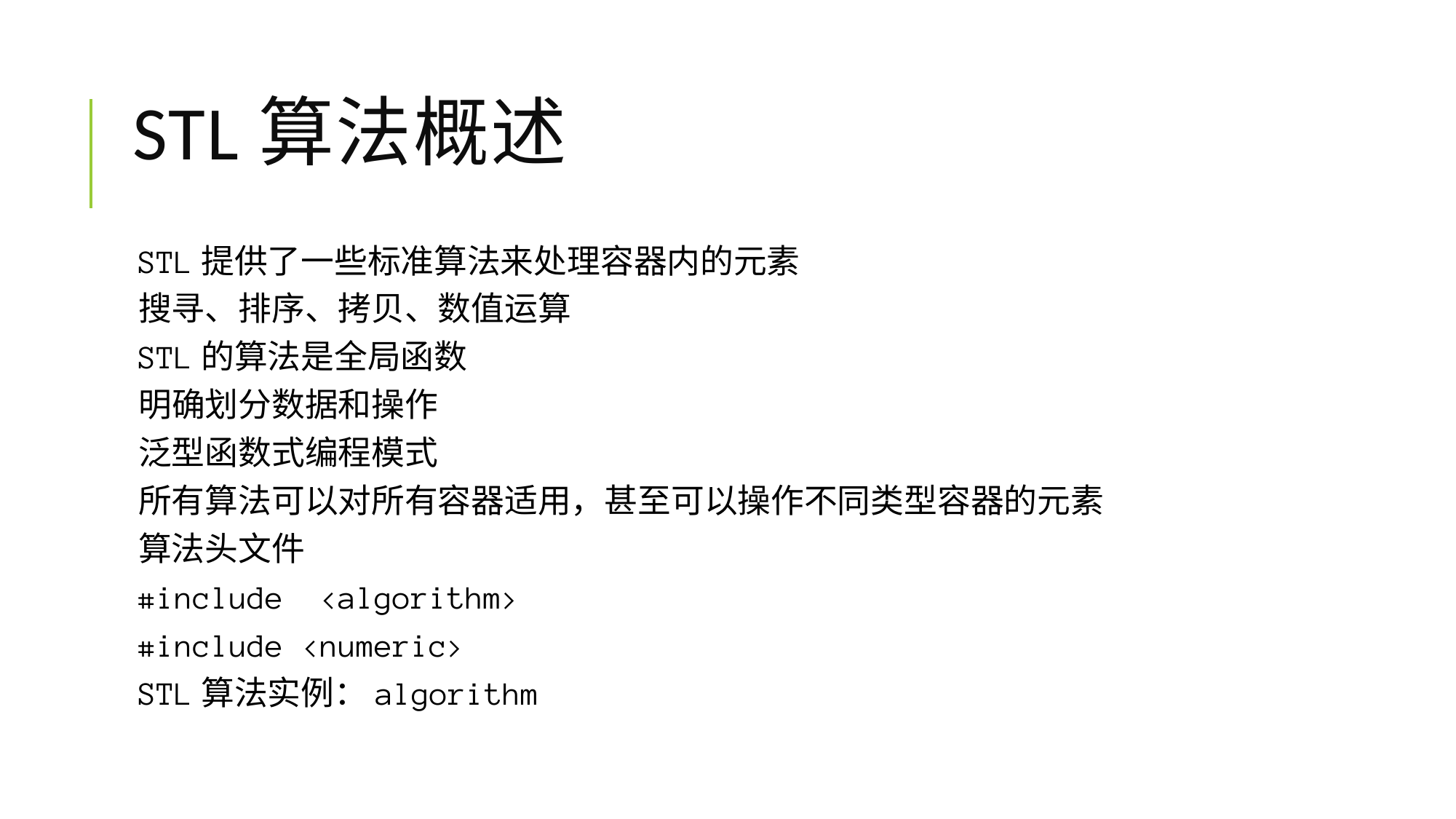

# STL算法概述
STL提供了一些标准算法来处理容器内的元素
搜寻、排序、拷贝、数值运算
STL的算法是全局函数
明确划分数据和操作
泛型函数式编程模式
所有算法可以对所有容器适用，甚至可以操作不同类型容器的元素
算法头文件
#include  <algorithm>
#include <numeric>
STL算法实例：algorithm